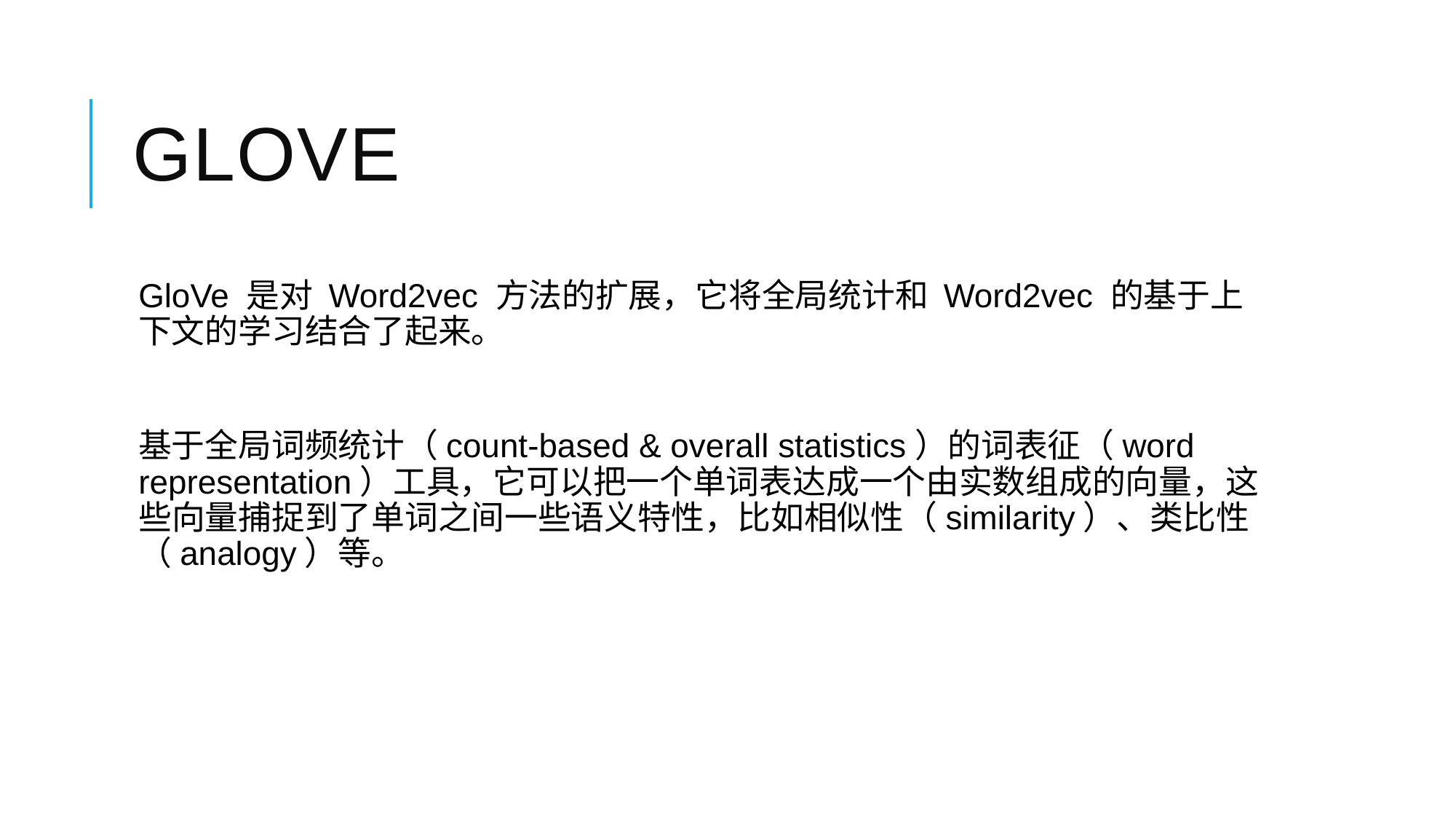

# GloVe
GloVe 是对 Word2vec 方法的扩展，它将全局统计和 Word2vec 的基于上下文的学习结合了起来。

基于全局词频统计（count-based & overall statistics）的词表征（word representation）工具，它可以把一个单词表达成一个由实数组成的向量，这些向量捕捉到了单词之间一些语义特性，比如相似性（similarity）、类比性（analogy）等。